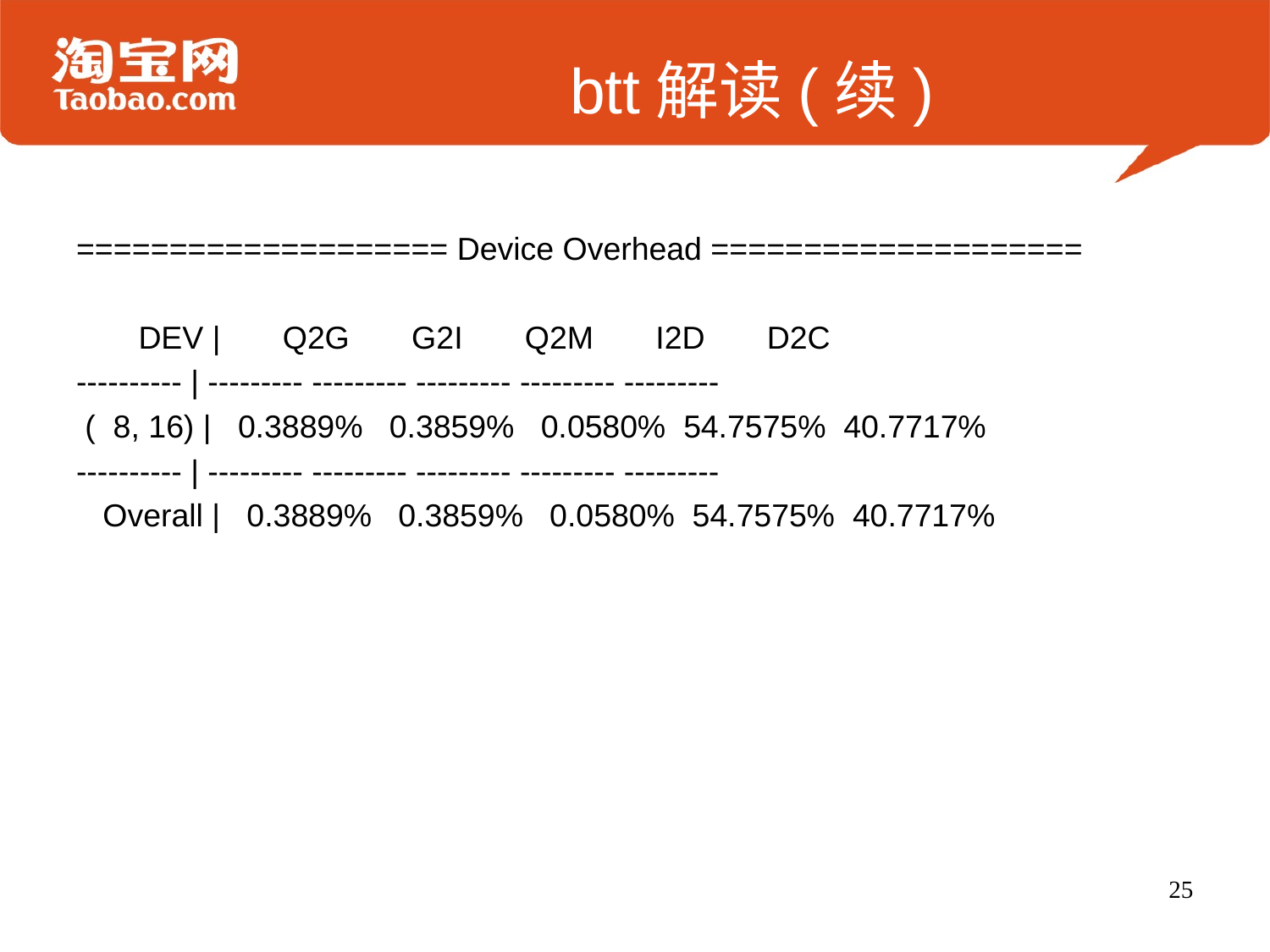

# btt解读(续)
==================== Device Overhead ====================

       DEV |       Q2G       G2I       Q2M       I2D       D2C
---------- | --------- --------- --------- --------- ---------
 (  8, 16) |   0.3889%   0.3859%   0.0580%  54.7575%  40.7717%
---------- | --------- --------- --------- --------- ---------
   Overall |   0.3889%   0.3859%   0.0580%  54.7575%  40.7717%
25